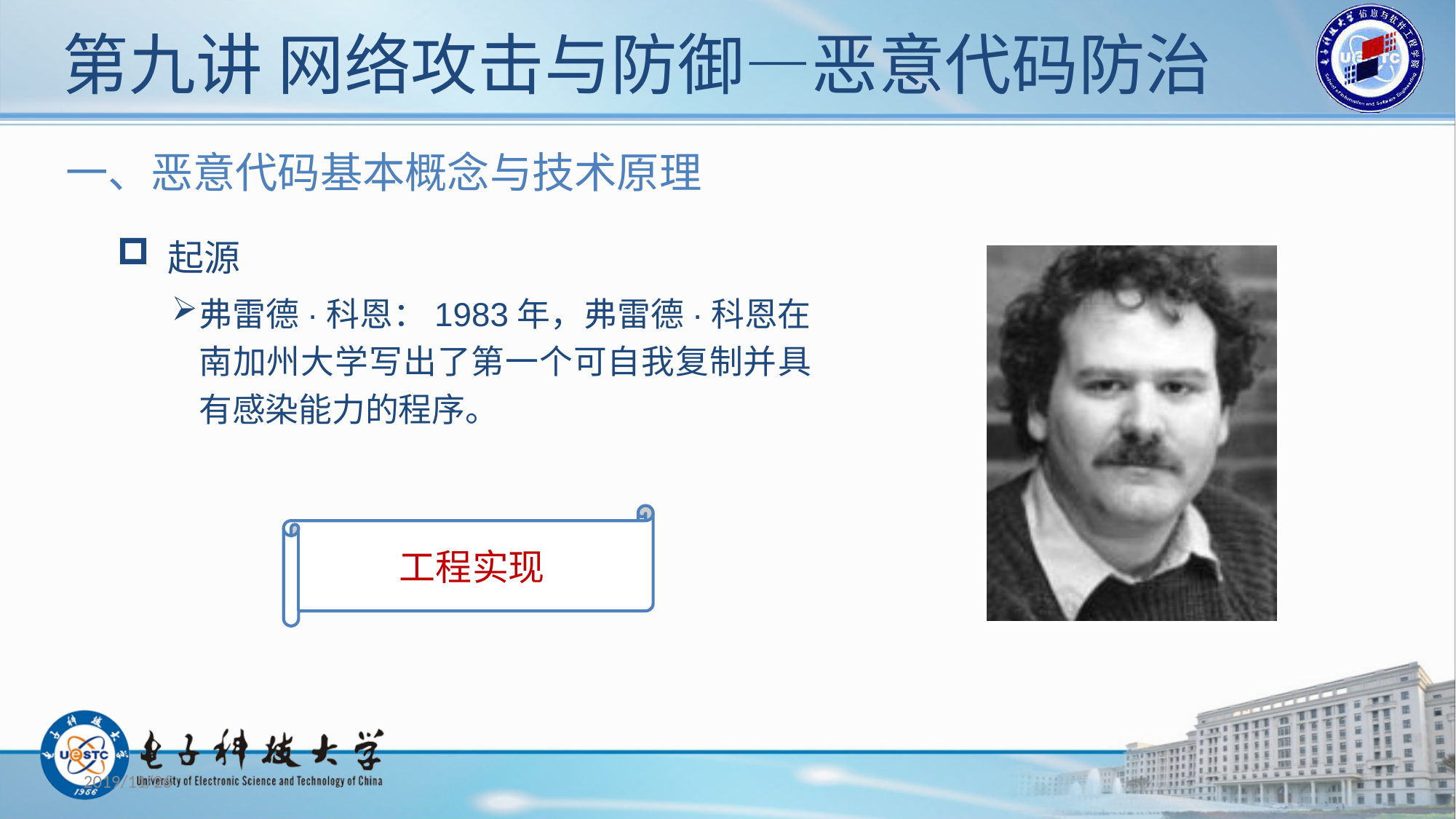

# 第九讲 网络攻击与防御—恶意代码防治
一、恶意代码基本概念与技术原理
 起源
弗雷德·科恩：1983年，弗雷德·科恩在南加州大学写出了第一个可自我复制并具有感染能力的程序。

工程实现
2019/11/26